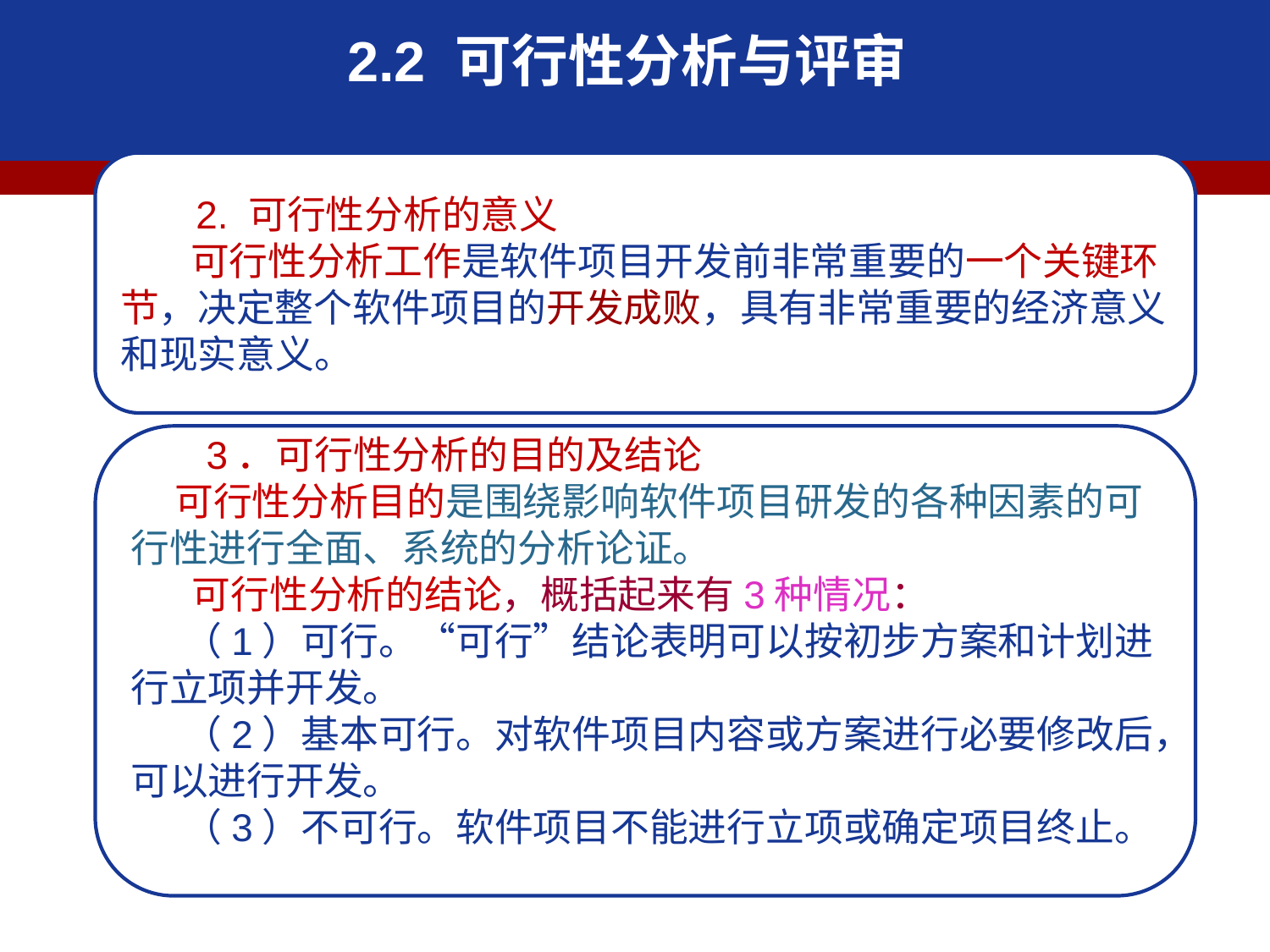

2.2 可行性分析与评审

       2. 可行性分析的意义
       可行性分析工作是软件项目开发前非常重要的一个关键环节，决定整个软件项目的开发成败，具有非常重要的经济意义和现实意义。
       3．可行性分析的目的及结论
    可行性分析目的是围绕影响软件项目研发的各种因素的可行性进行全面、系统的分析论证。
      可行性分析的结论，概括起来有3种情况：
     （1）可行。“可行”结论表明可以按初步方案和计划进行立项并开发。
     （2）基本可行。对软件项目内容或方案进行必要修改后，可以进行开发。
     （3）不可行。软件项目不能进行立项或确定项目终止。